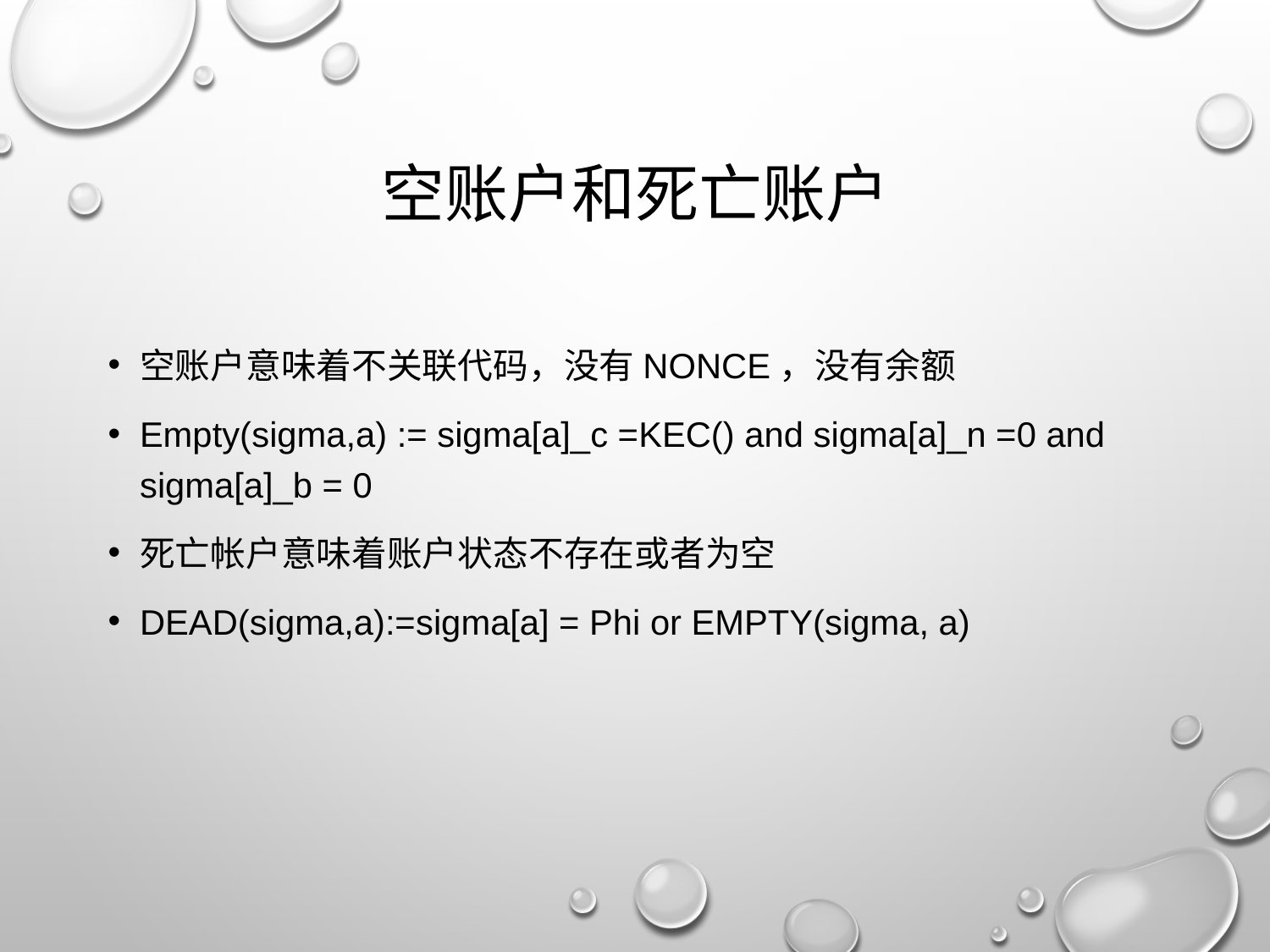

# 空账户和死亡账户
空账户意味着不关联代码，没有nonce，没有余额
Empty(sigma,a) := sigma[a]_c =KEC() and sigma[a]_n =0 and sigma[a]_b = 0
死亡帐户意味着账户状态不存在或者为空
DEAD(sigma,a):=sigma[a] = Phi or EMPTY(sigma, a)